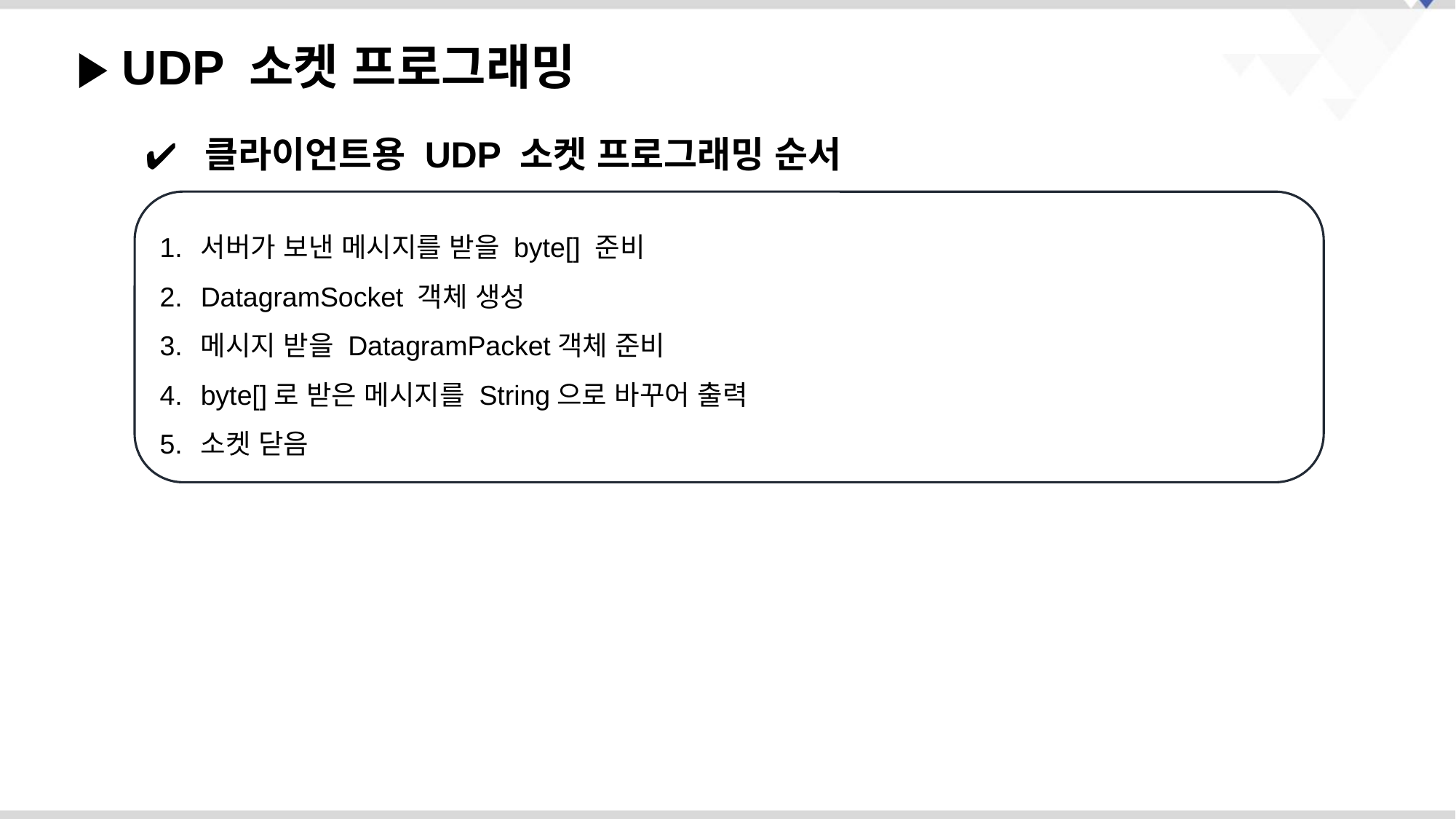

▶ UDP 소켓 프로그래밍
 클라이언트용 UDP 소켓 프로그래밍 순서
서버가 보낸 메시지를 받을 byte[] 준비
DatagramSocket 객체 생성
메시지 받을 DatagramPacket객체 준비
byte[]로 받은 메시지를 String으로 바꾸어 출력
소켓 닫음